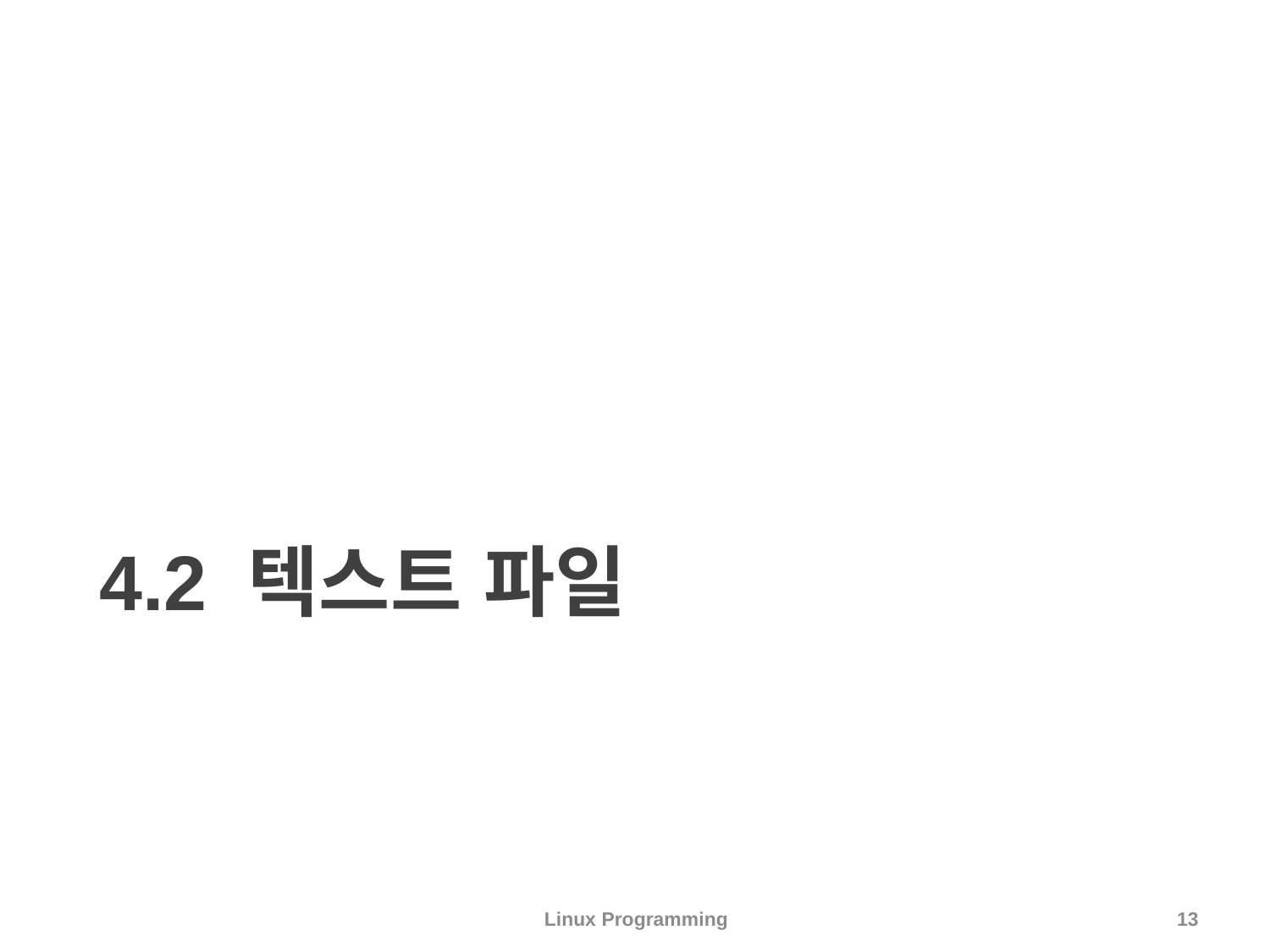

# 4.2 텍스트 파일

Linux Programming
13